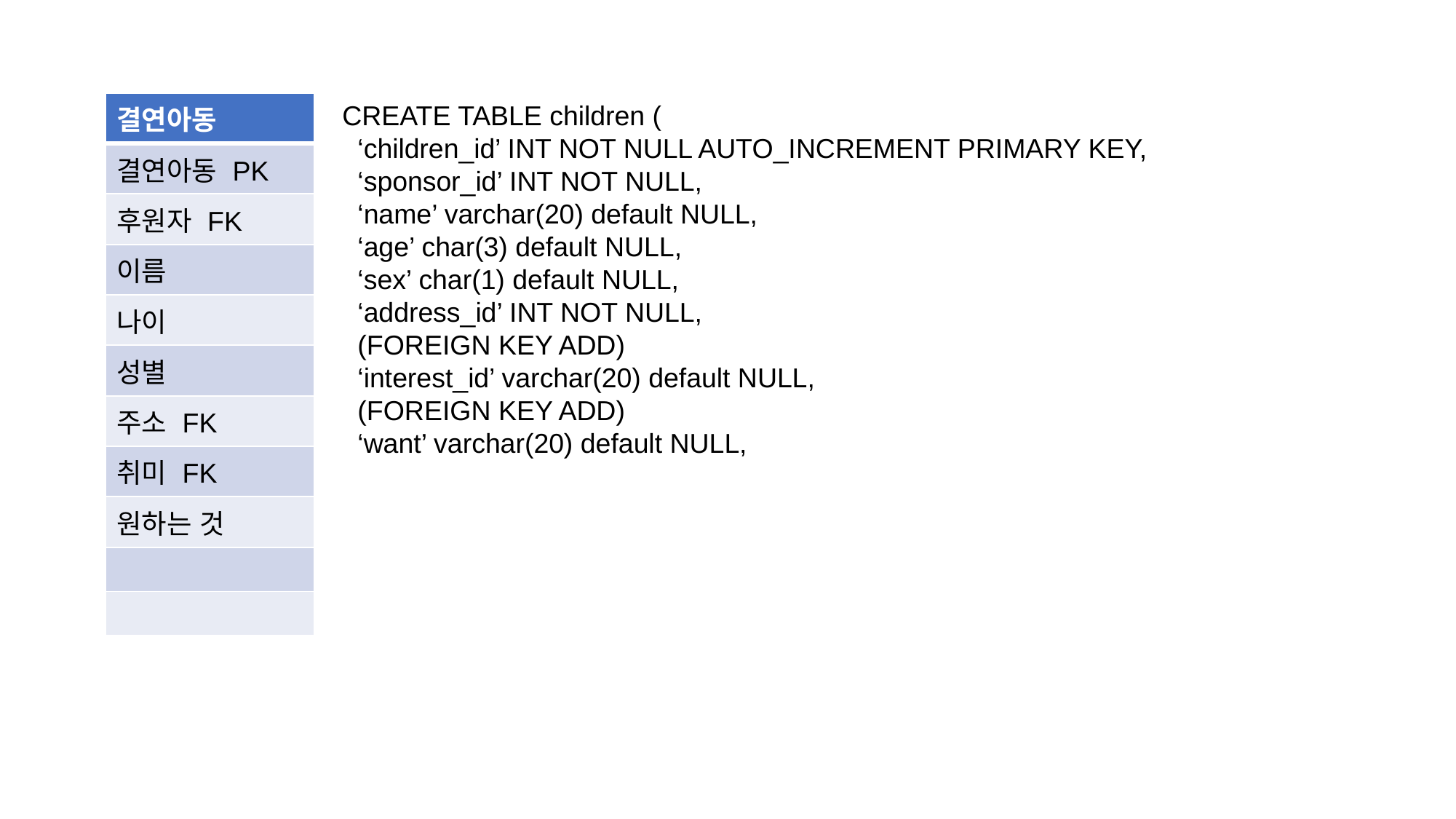

| 결연아동 |
| --- |
| 결연아동 PK |
| 후원자 FK |
| 이름 |
| 나이 |
| 성별 |
| 주소 FK |
| 취미 FK |
| 원하는 것 |
|  |
|  |
CREATE TABLE children (
  ‘children_id’ INT NOT NULL AUTO_INCREMENT PRIMARY KEY,
  ‘sponsor_id’ INT NOT NULL,
  ‘name’ varchar(20) default NULL,
  ‘age’ char(3) default NULL,
  ‘sex’ char(1) default NULL,
  ‘address_id’ INT NOT NULL,
  (FOREIGN KEY ADD)
  ‘interest_id’ varchar(20) default NULL,
  (FOREIGN KEY ADD)
  ‘want’ varchar(20) default NULL,